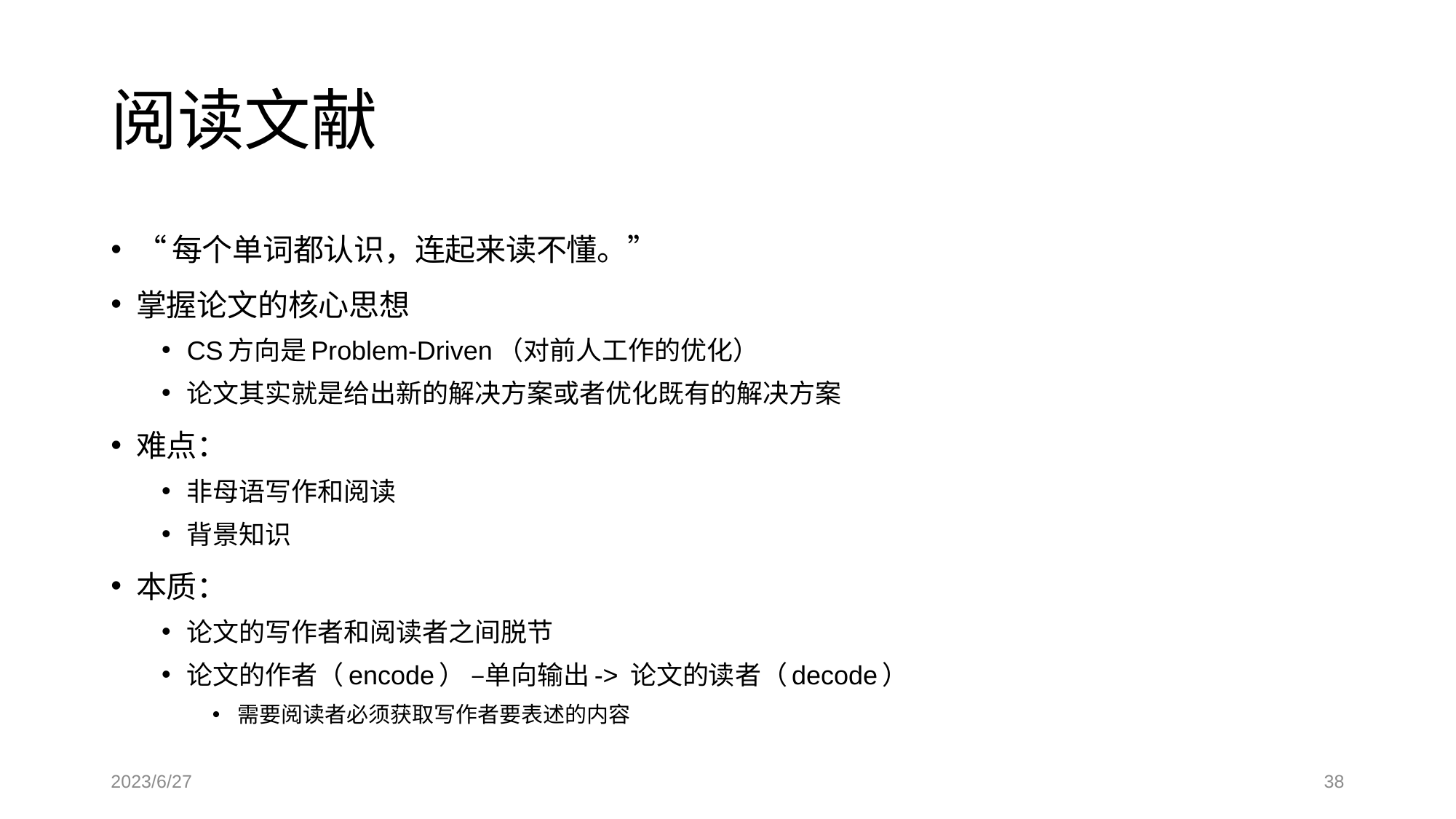

# 阅读文献
“每个单词都认识，连起来读不懂。”
掌握论文的核心思想
CS方向是Problem-Driven（对前人工作的优化）
论文其实就是给出新的解决方案或者优化既有的解决方案
难点：
非母语写作和阅读
背景知识
本质：
论文的写作者和阅读者之间脱节
论文的作者（encode） –单向输出-> 论文的读者（decode）
需要阅读者必须获取写作者要表述的内容
2023/6/27
38